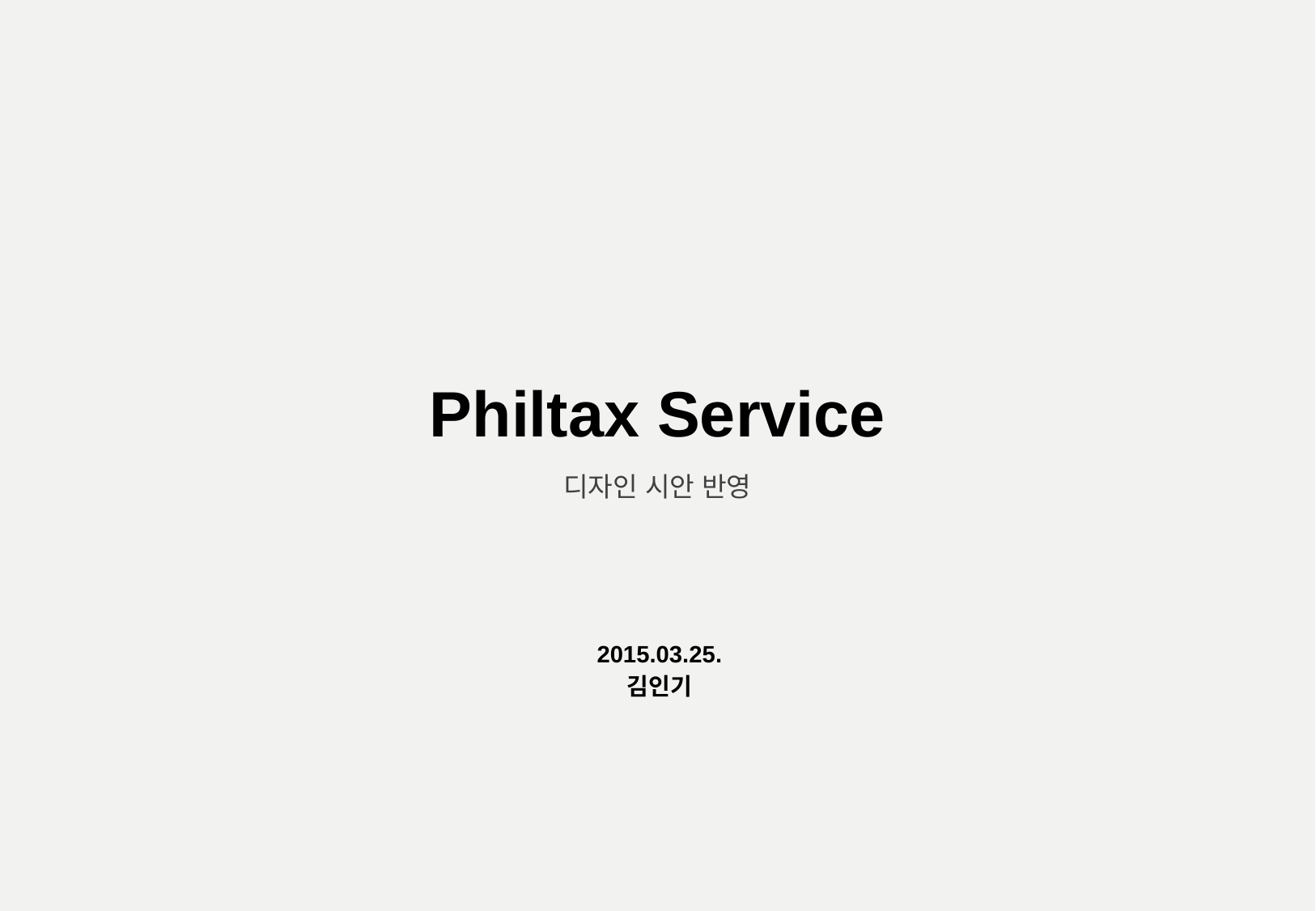

# Philtax Service
디자인 시안 반영
2015.03.25.
김인기